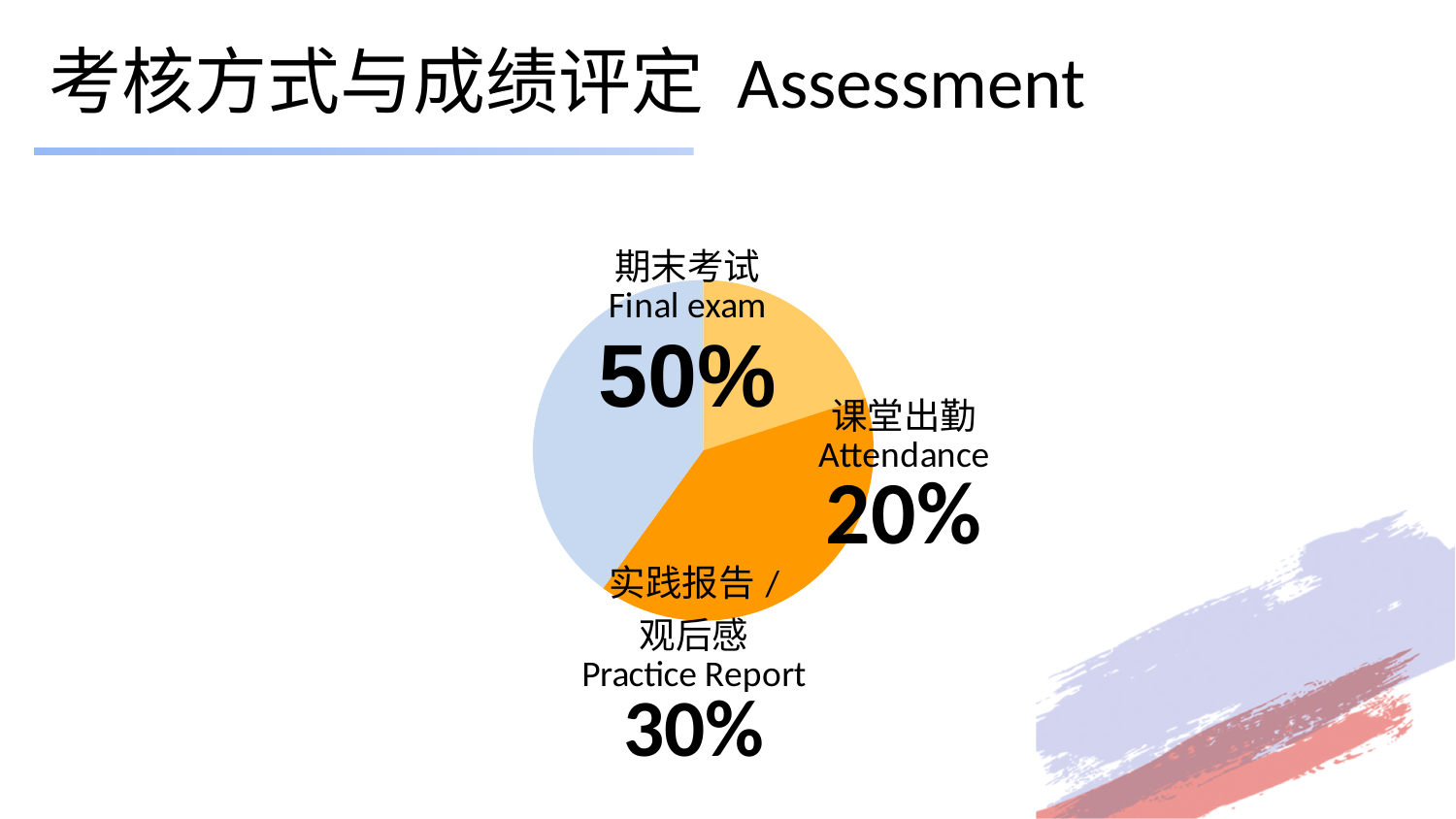

# 考核方式与成绩评定 Assessment

### Chart

| Category | 销售额 |
|---|---|
| 课堂出勤 | 0.2 |
| 实践出勤+报告 | 0.4 |
| 小组PPT+小组报告 | 0.4 |